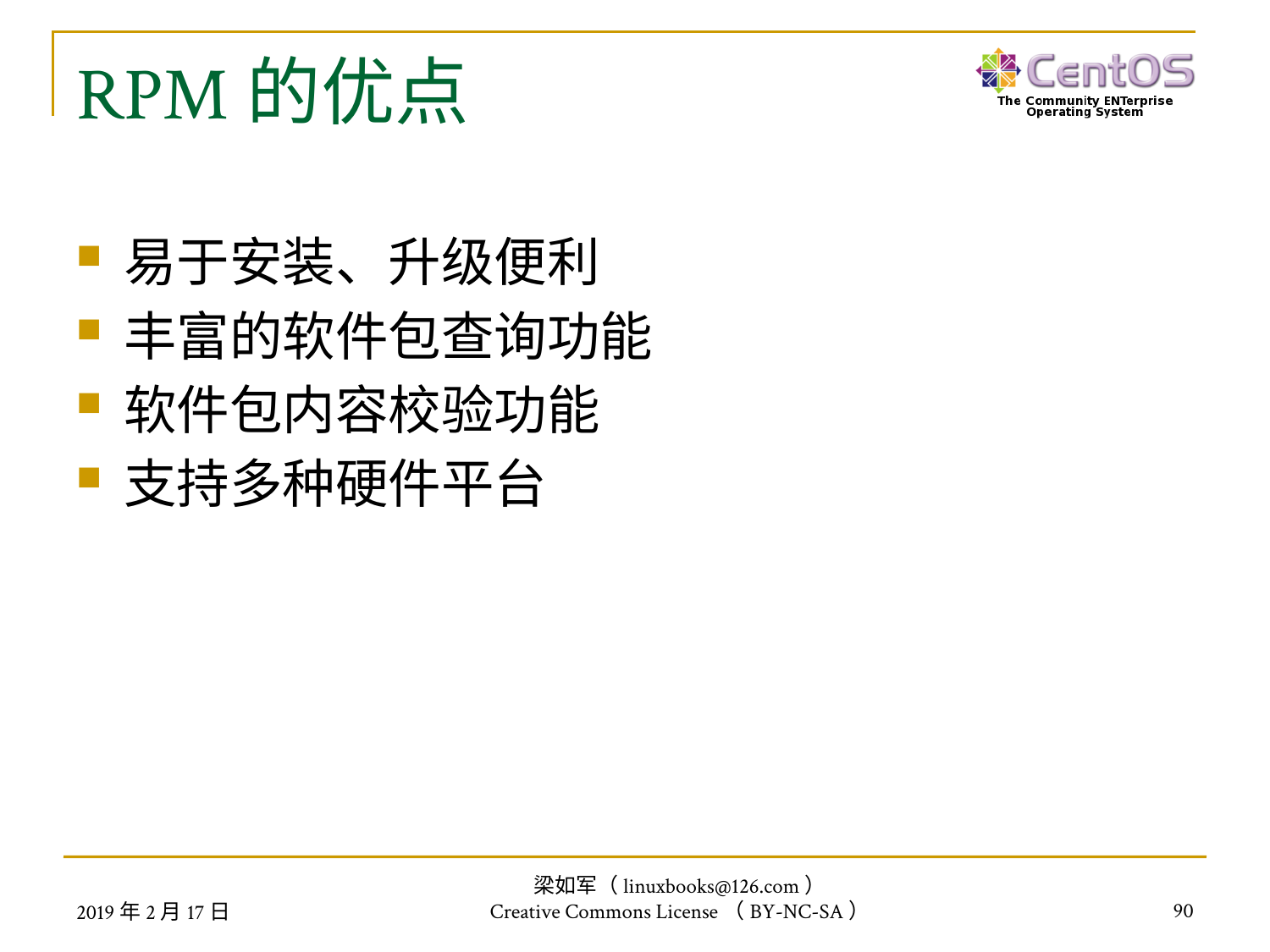

# RPM的优点
易于安装、升级便利
丰富的软件包查询功能
软件包内容校验功能
支持多种硬件平台
梁如军（linuxbooks@126.com）
Creative Commons License（BY-NC-SA）
2019年2月17日
90